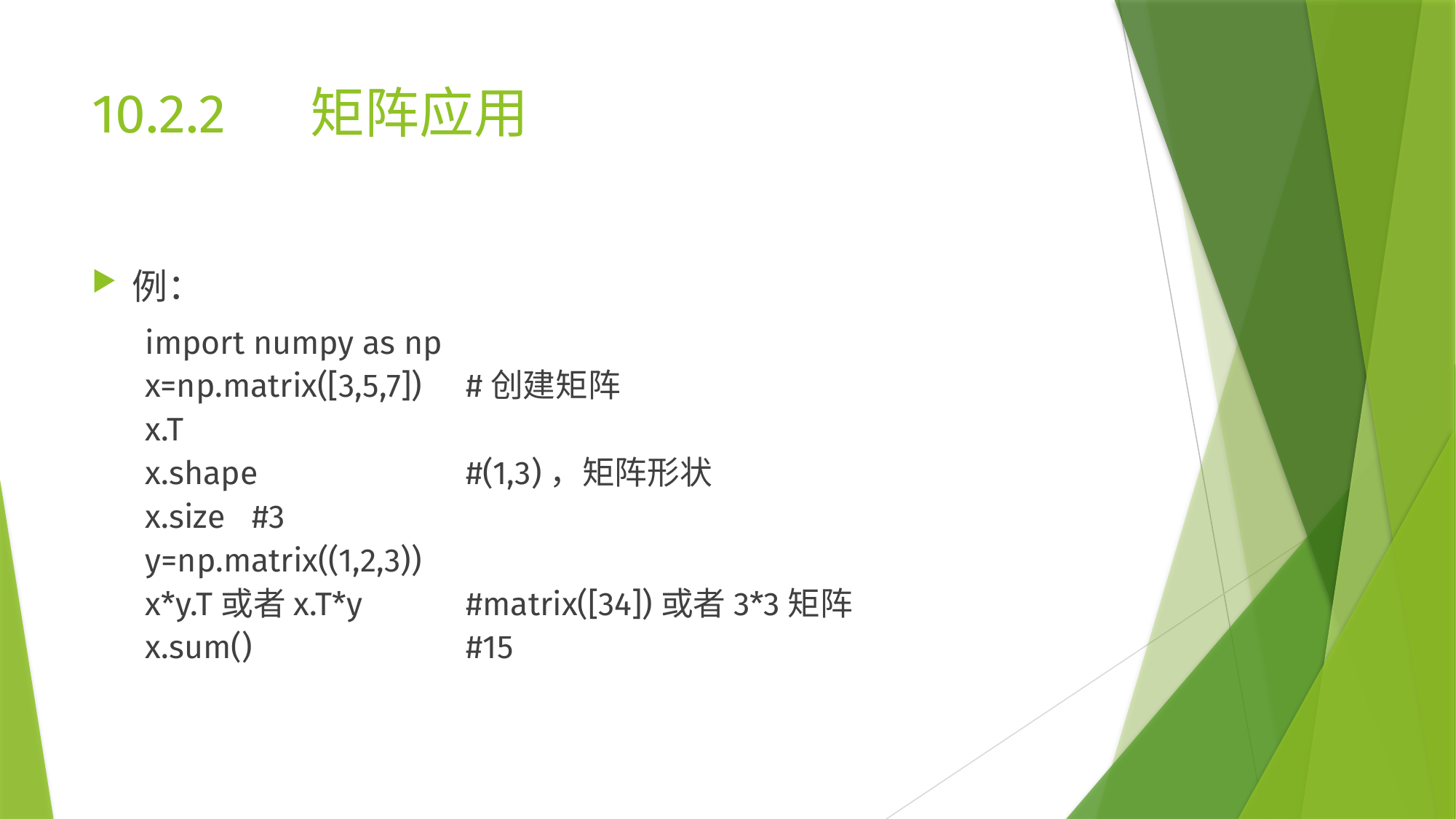

# 10.2.2	矩阵应用
例：
import numpy as np
x=np.matrix([3,5,7]) 				#创建矩阵
x.T
x.shape							#(1,3)，矩阵形状
x.size								#3
y=np.matrix((1,2,3))
x*y.T或者x.T*y						#matrix([34])或者3*3矩阵
x.sum()							#15